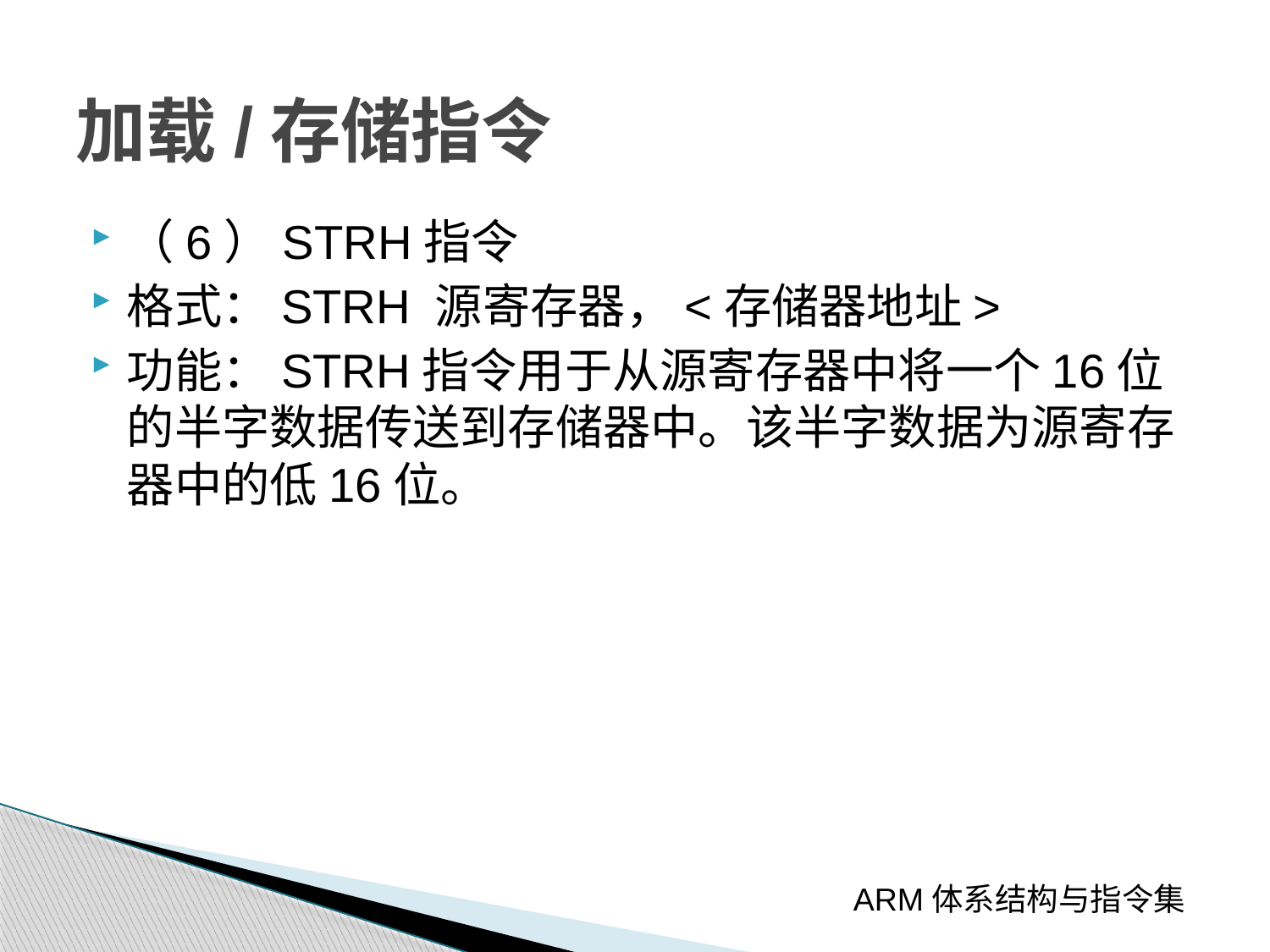

# 加载/存储指令
（6）STRH指令
格式：STRH 源寄存器，<存储器地址>
功能：STRH指令用于从源寄存器中将一个16位的半字数据传送到存储器中。该半字数据为源寄存器中的低16位。

            ARM体系结构与指令集